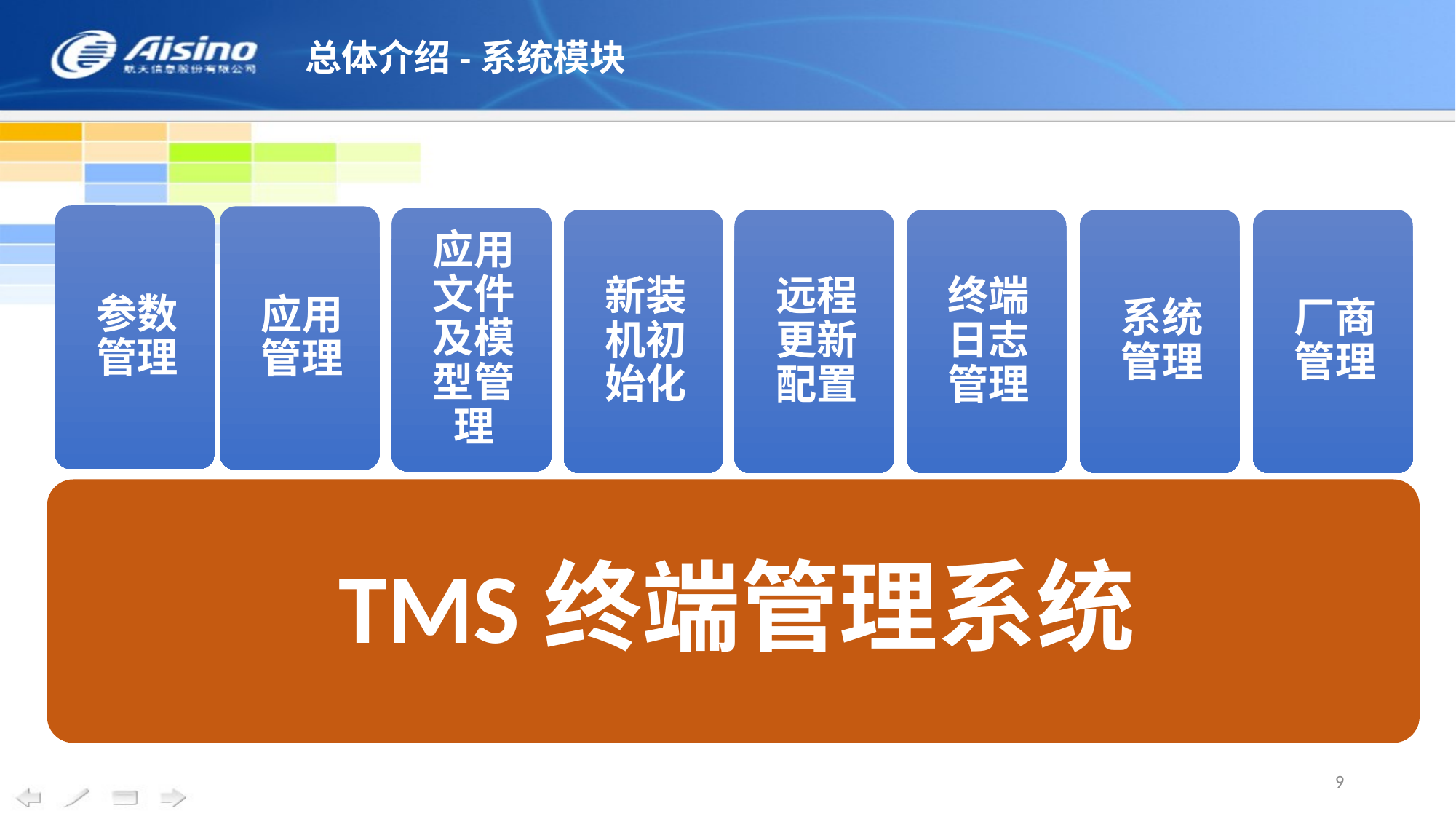

总体介绍-系统模块
TMS终端管理系统
参数管理
应用管理
应用文件及模型管理
新装机初始化
远程更新配置
终端日志管理
系统管理
厂商管理
9